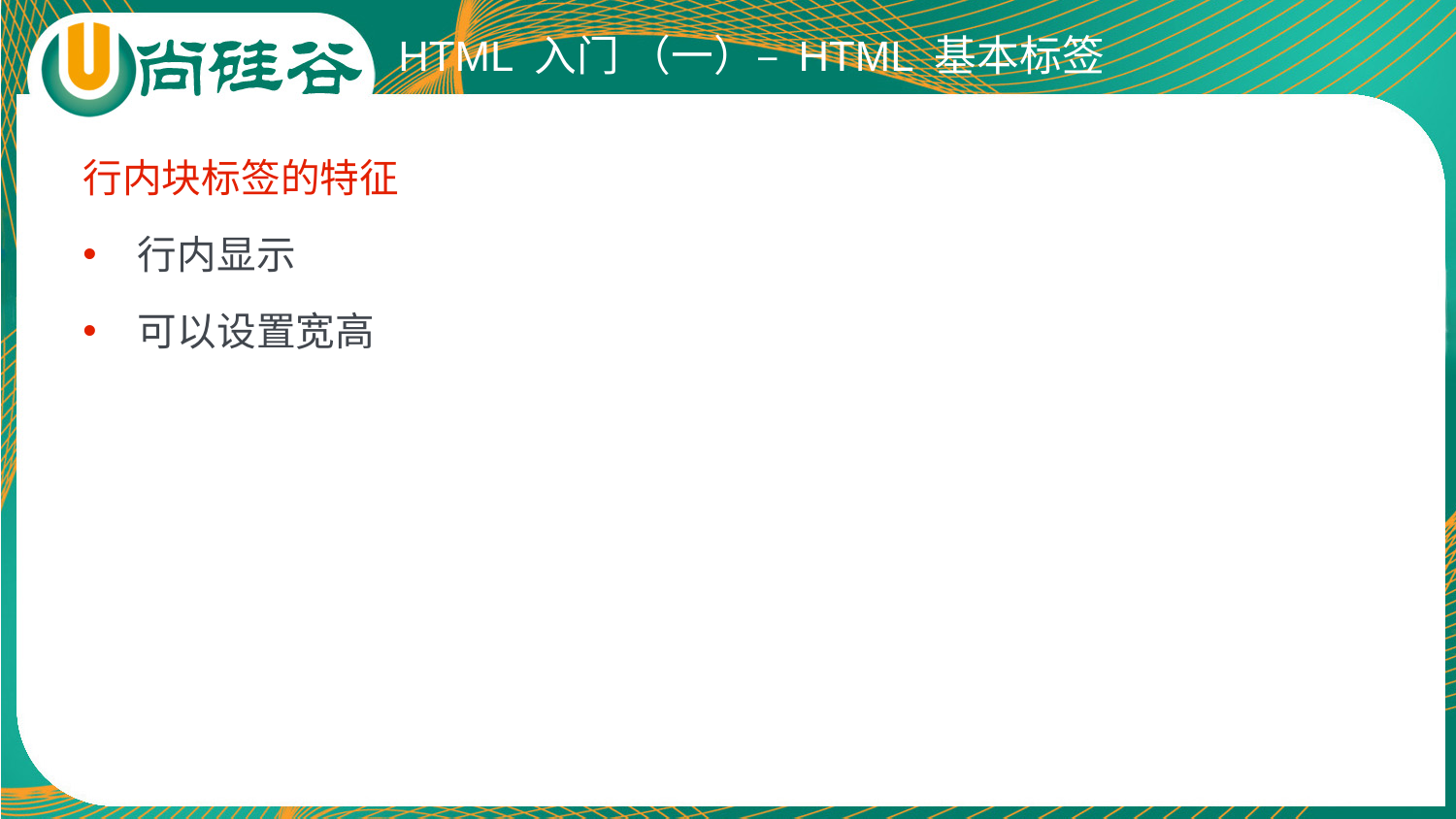

# HTML 入门 （一）– HTML 基本标签
行内块标签的特征
行内显示
可以设置宽高